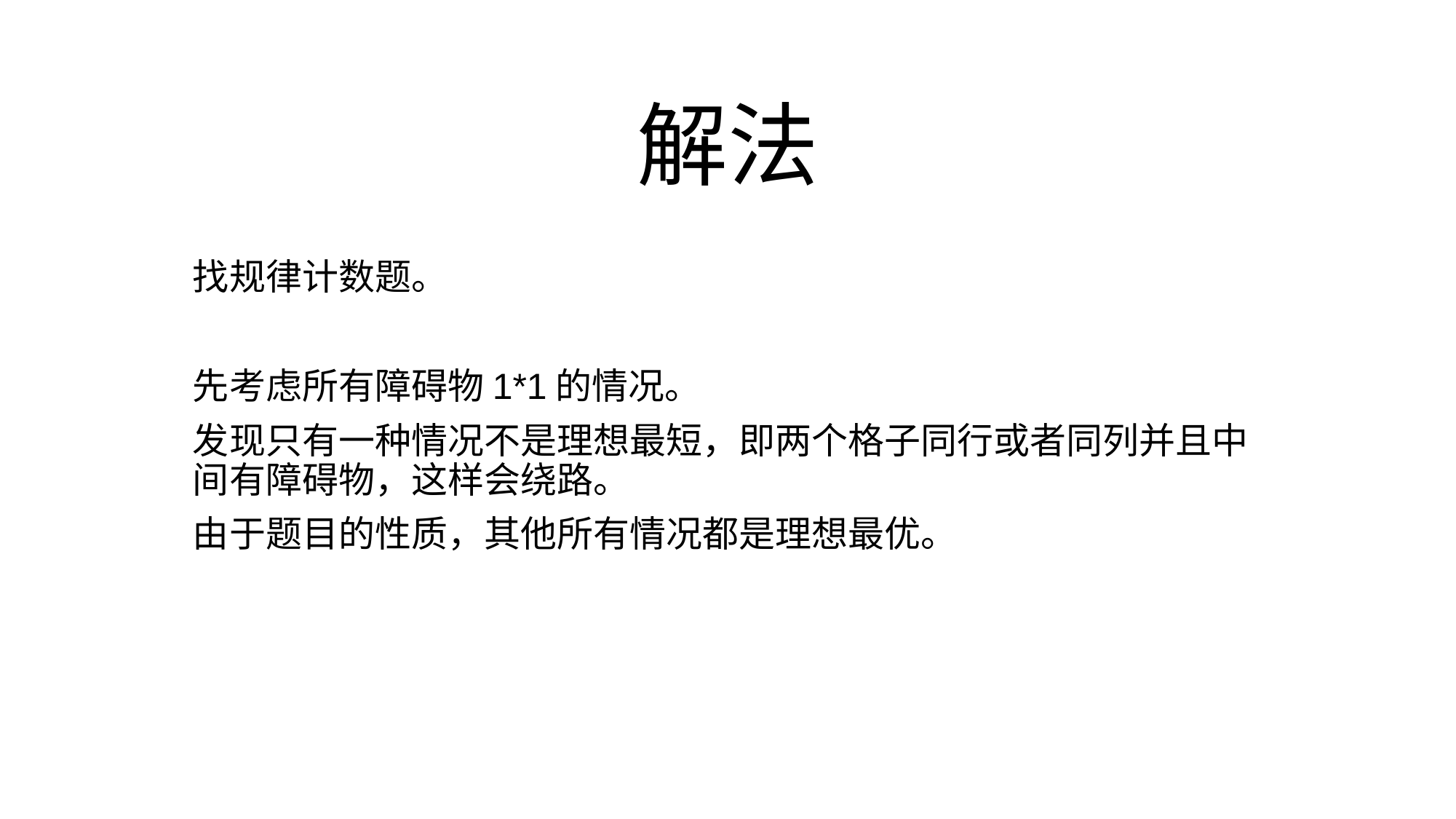

# 解法
找规律计数题。

先考虑所有障碍物1*1的情况。
发现只有一种情况不是理想最短，即两个格子同行或者同列并且中间有障碍物，这样会绕路。
由于题目的性质，其他所有情况都是理想最优。